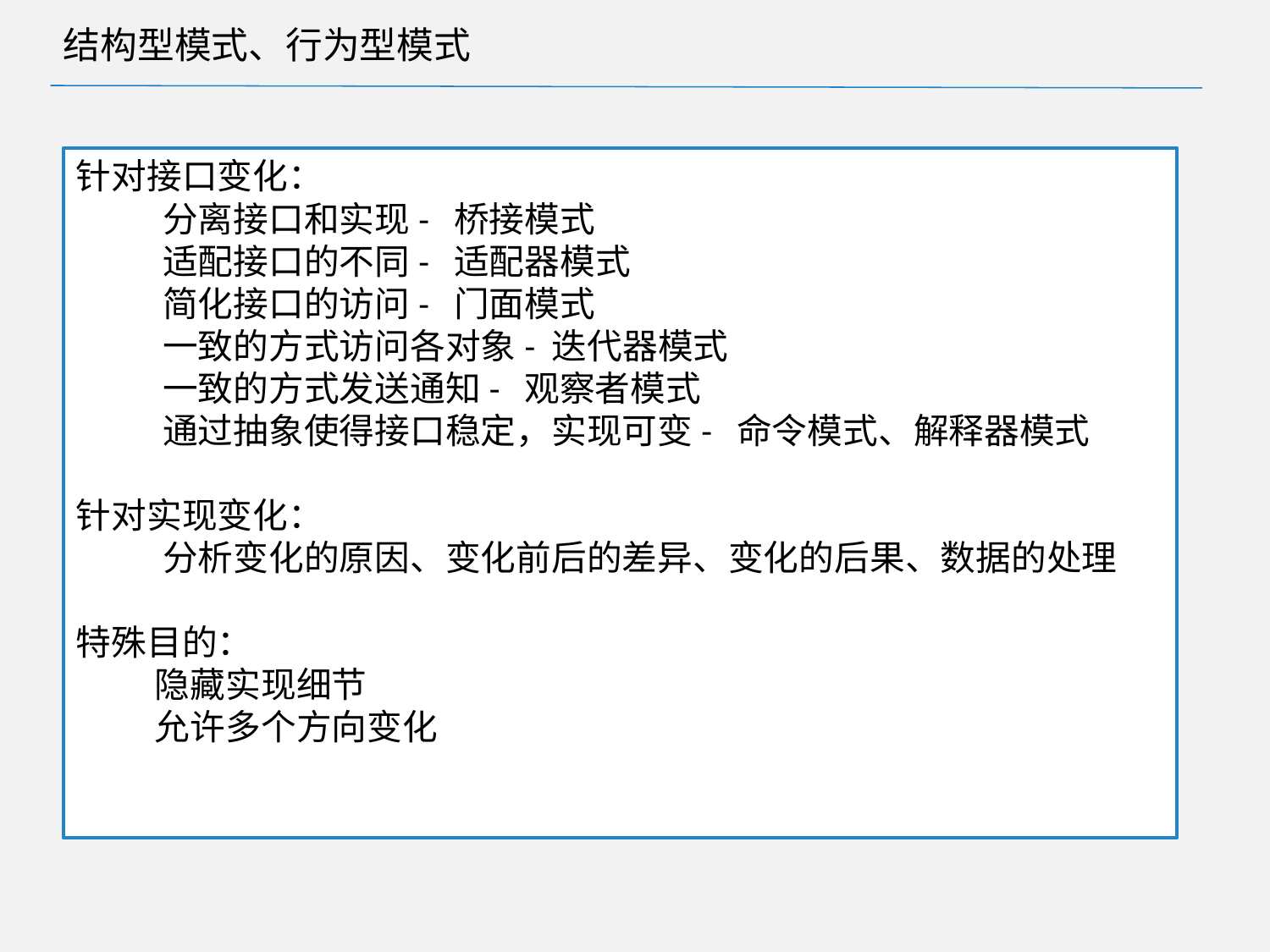

# 结构型模式、行为型模式
针对接口变化：
          分离接口和实现-  桥接模式
          适配接口的不同-  适配器模式
          简化接口的访问-  门面模式
          一致的方式访问各对象- 迭代器模式
          一致的方式发送通知-  观察者模式
          通过抽象使得接口稳定，实现可变-  命令模式、解释器模式

针对实现变化：
          分析变化的原因、变化前后的差异、变化的后果、数据的处理

特殊目的：
         隐藏实现细节
         允许多个方向变化